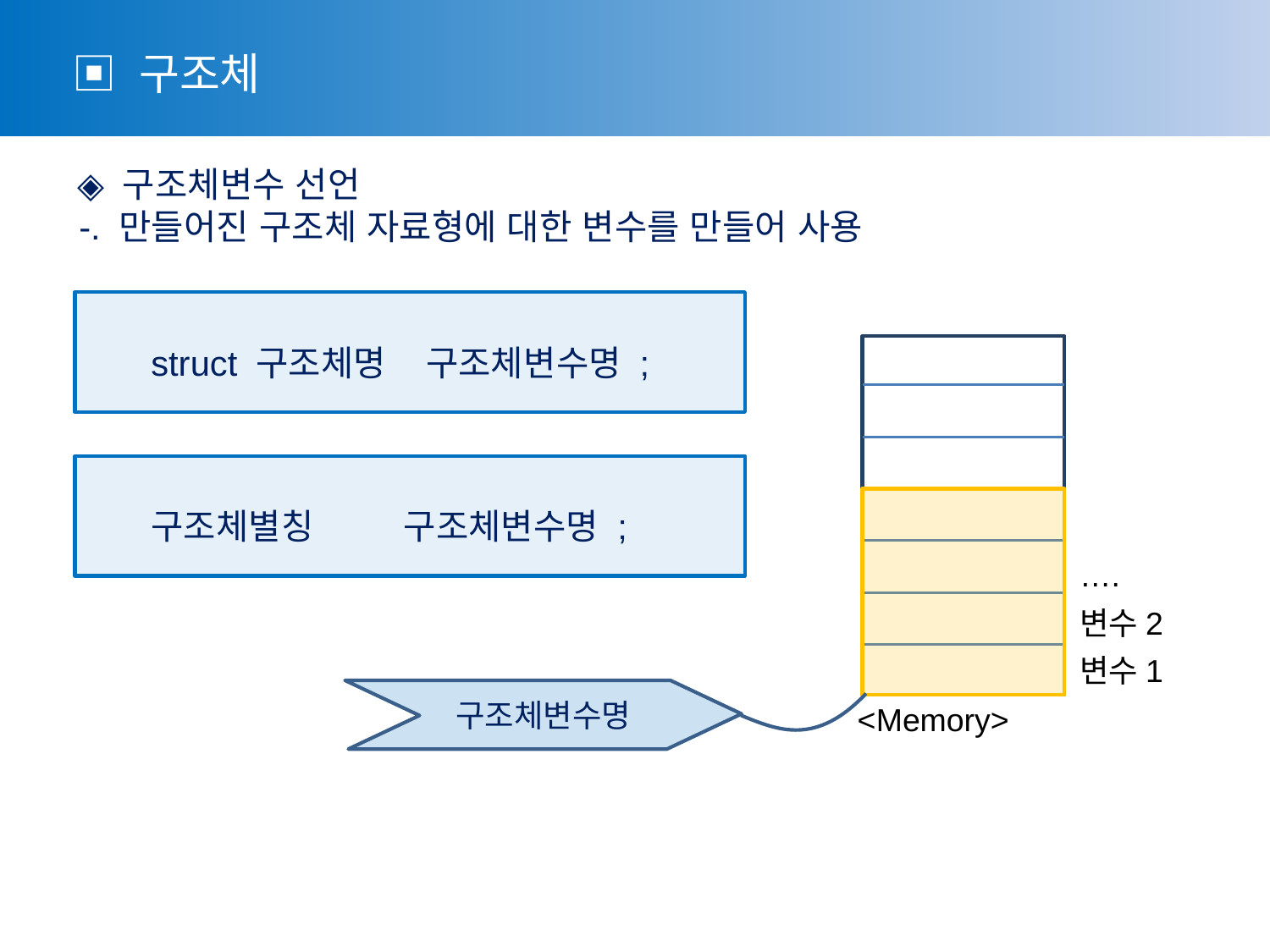

▣ 구조체
 ◈ 구조체변수 선언
 -. 만들어진 구조체 자료형에 대한 변수를 만들어 사용
struct 구조체명    구조체변수명 ;

<Memory>
구조체별칭         구조체변수명 ;

….
변수2
변수1

구조체변수명